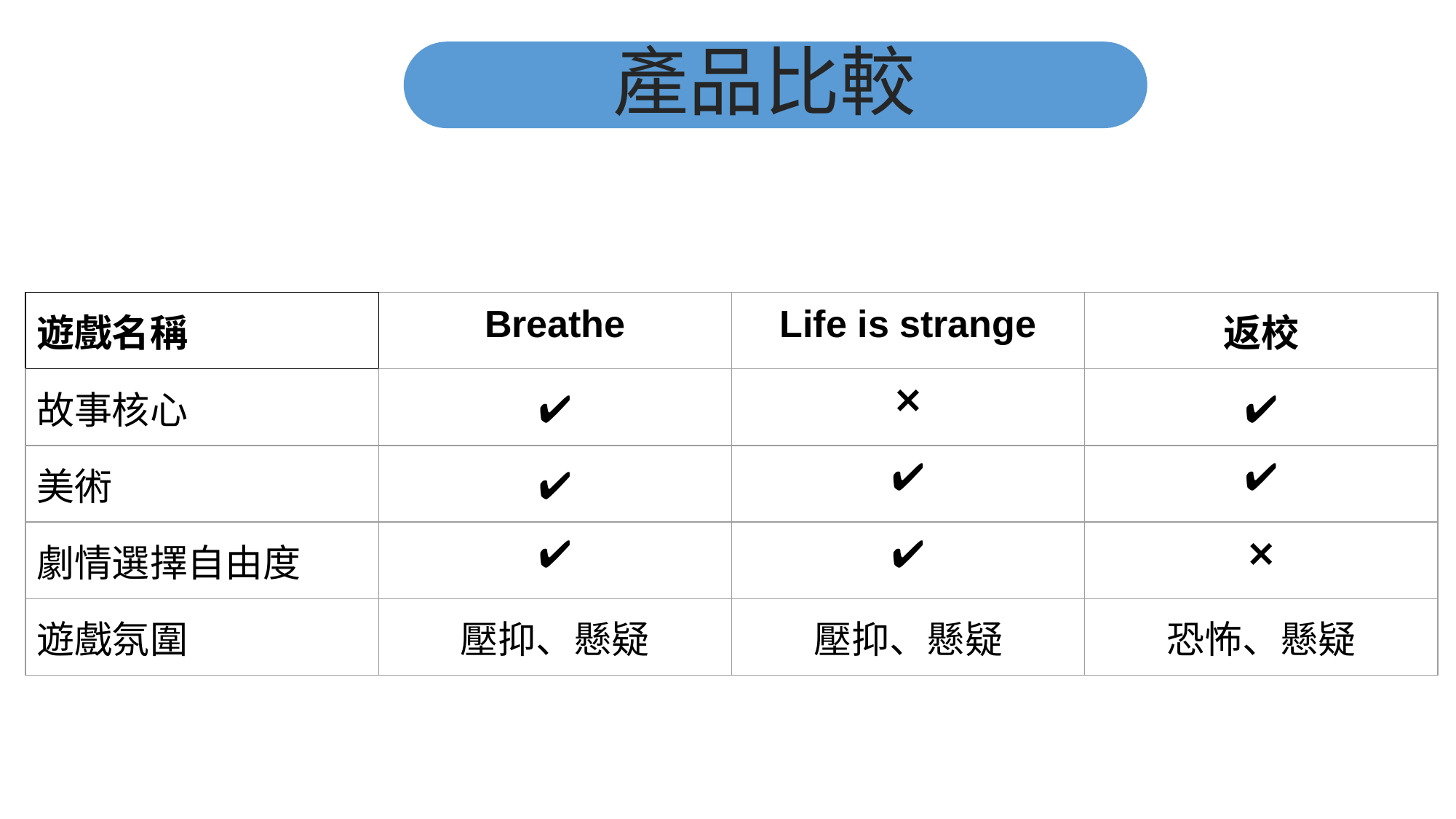

產品比較

| 遊戲名稱 | Breathe | Life is strange | 返校 |
| --- | --- | --- | --- |
| 故事核心 | ✔️ | ❌ | ✔️ |
| 美術 | ✔️ | ✔️ | ✔️ |
| 劇情選擇自由度 | ✔️ | ✔️ | ❌ |
| 遊戲氛圍 | 壓抑、懸疑 | 壓抑、懸疑 | 恐怖、懸疑 |